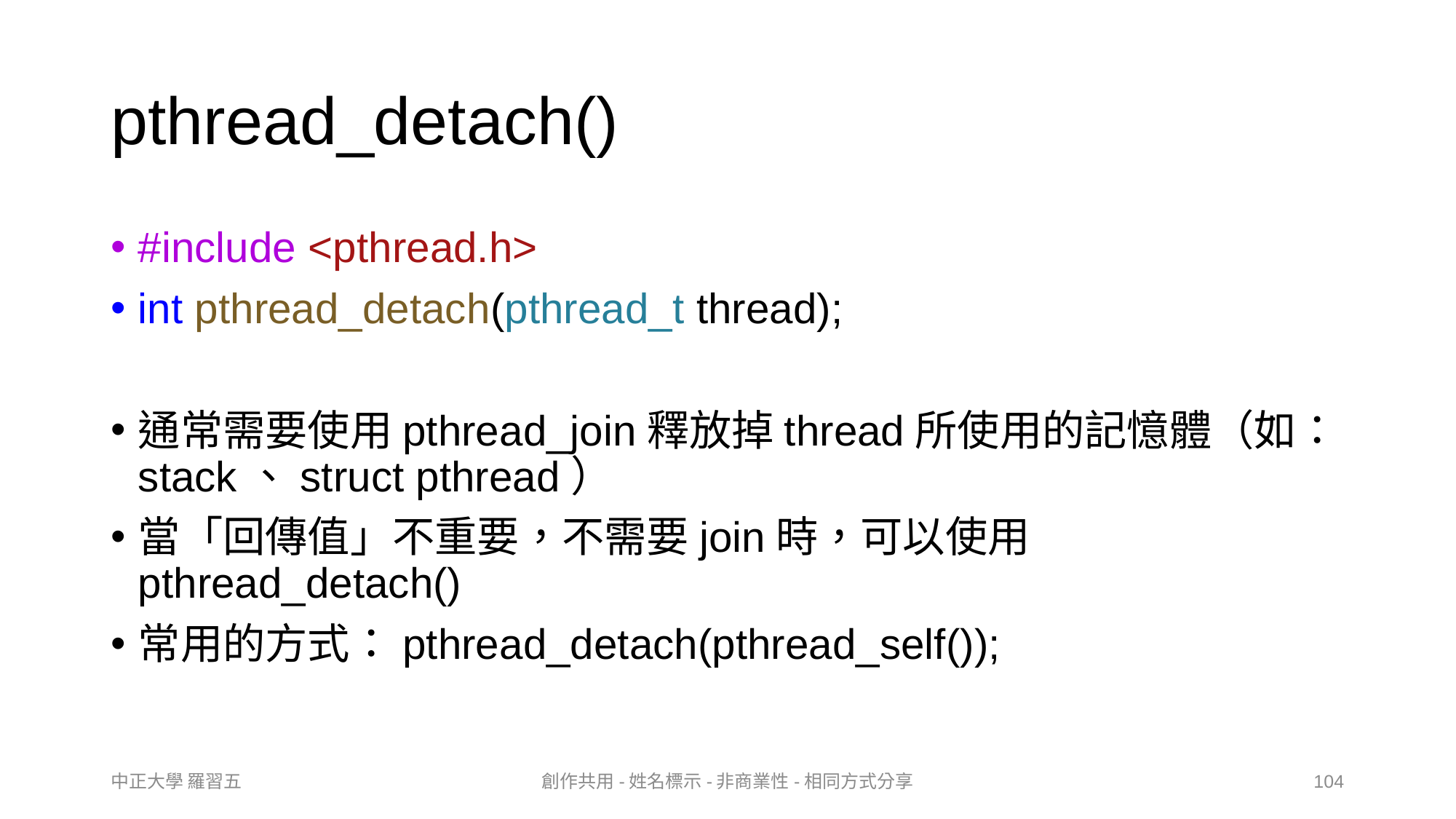

# pthread_detach()
#include <pthread.h>
int pthread_detach(pthread_t thread);

通常需要使用pthread_join釋放掉thread所使用的記憶體（如：stack、struct pthread）
當「回傳值」不重要，不需要join時，可以使用pthread_detach()
常用的方式：pthread_detach(pthread_self());

中正大學 羅習五
創作共用-姓名標示-非商業性-相同方式分享
104